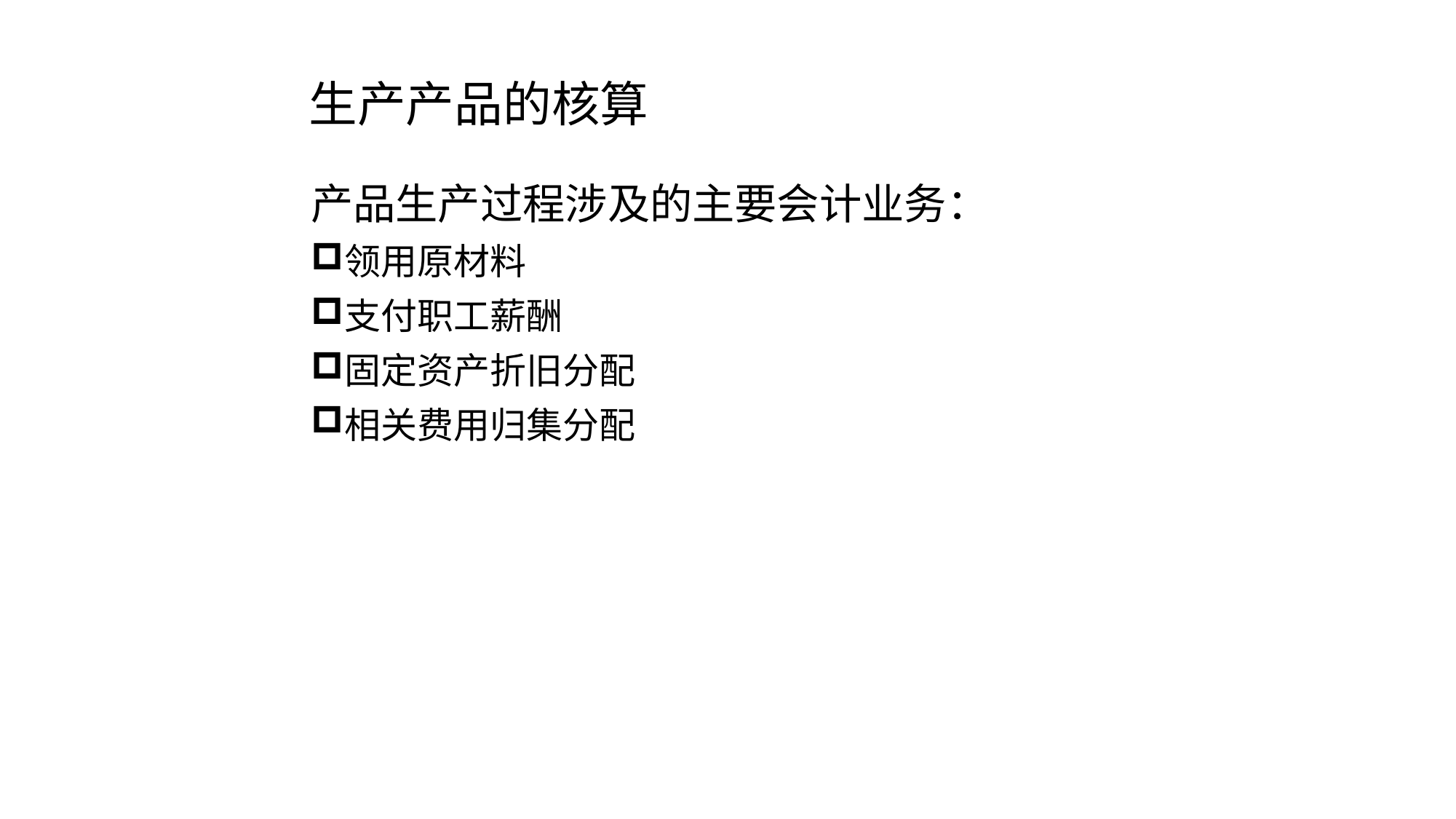

# 生产产品的核算
产品生产过程涉及的主要会计业务：
领用原材料
支付职工薪酬
固定资产折旧分配
相关费用归集分配